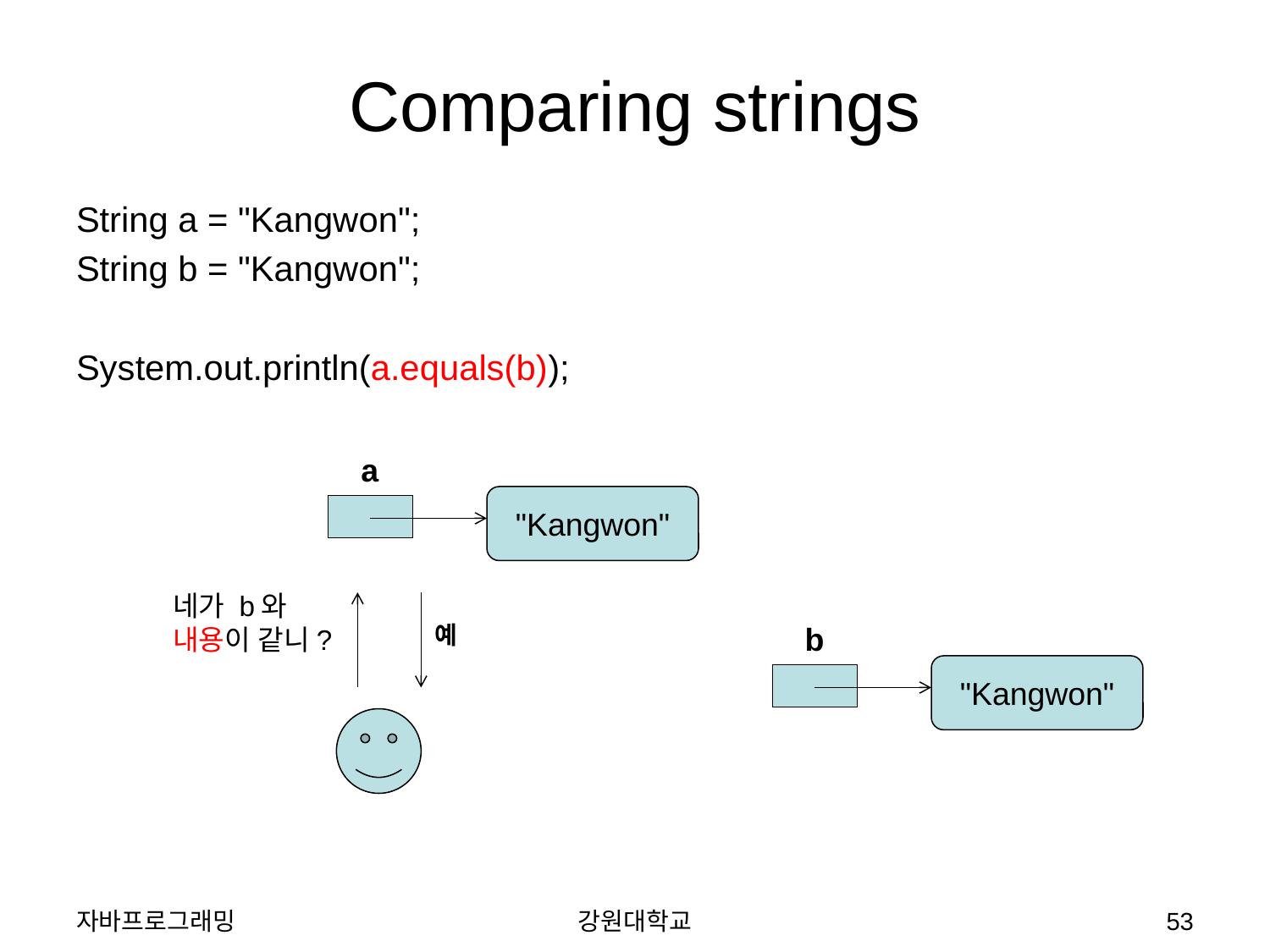

# Comparing strings
String a = "Kangwon";
String b = "Kangwon";

System.out.println(a.equals(b));
a
"Kangwon"

네가 b와
내용이 같니?
예
b
"Kangwon"

자바프로그래밍
강원대학교
53